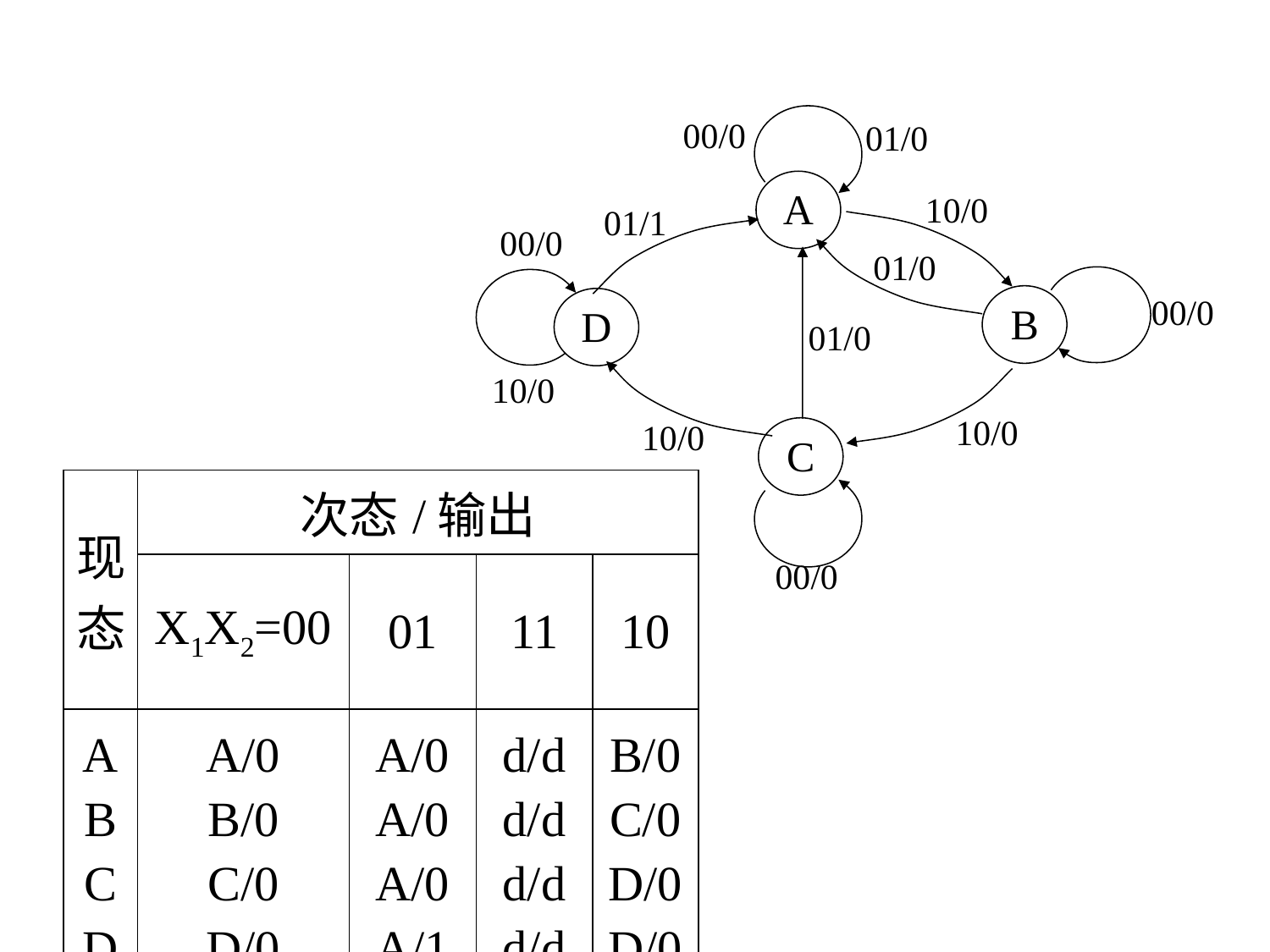

00/0
01/0
A
10/0
01/1

00/0

01/0

B
D
00/0
01/0

10/0

10/0
10/0
C

00/0
| 现态 | 次态/输出 |  |  |  |
| --- | --- | --- | --- | --- |
|  | X1X2=00 | 01 | 11 | 10 |
| A B C D | A/0 B/0 C/0 D/0 | A/0 A/0 A/0 A/1 | d/d d/d d/d d/d | B/0 C/0 D/0 D/0 |